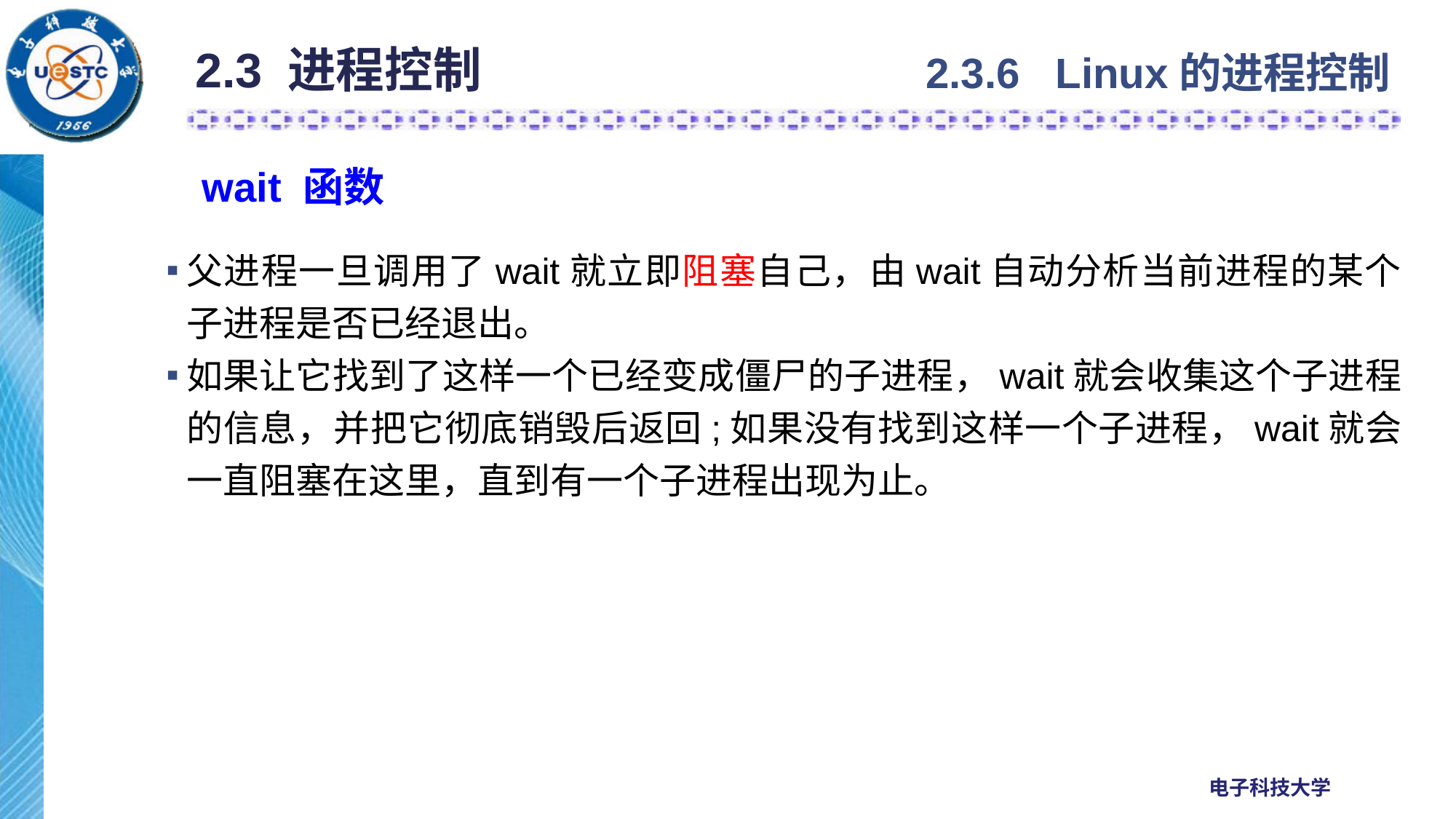

2.3 进程控制
2.3.6   Linux的进程控制
wait 函数
父进程一旦调用了wait就立即阻塞自己，由wait自动分析当前进程的某个子进程是否已经退出。
如果让它找到了这样一个已经变成僵尸的子进程，wait就会收集这个子进程的信息，并把它彻底销毁后返回;如果没有找到这样一个子进程，wait就会一直阻塞在这里，直到有一个子进程出现为止。